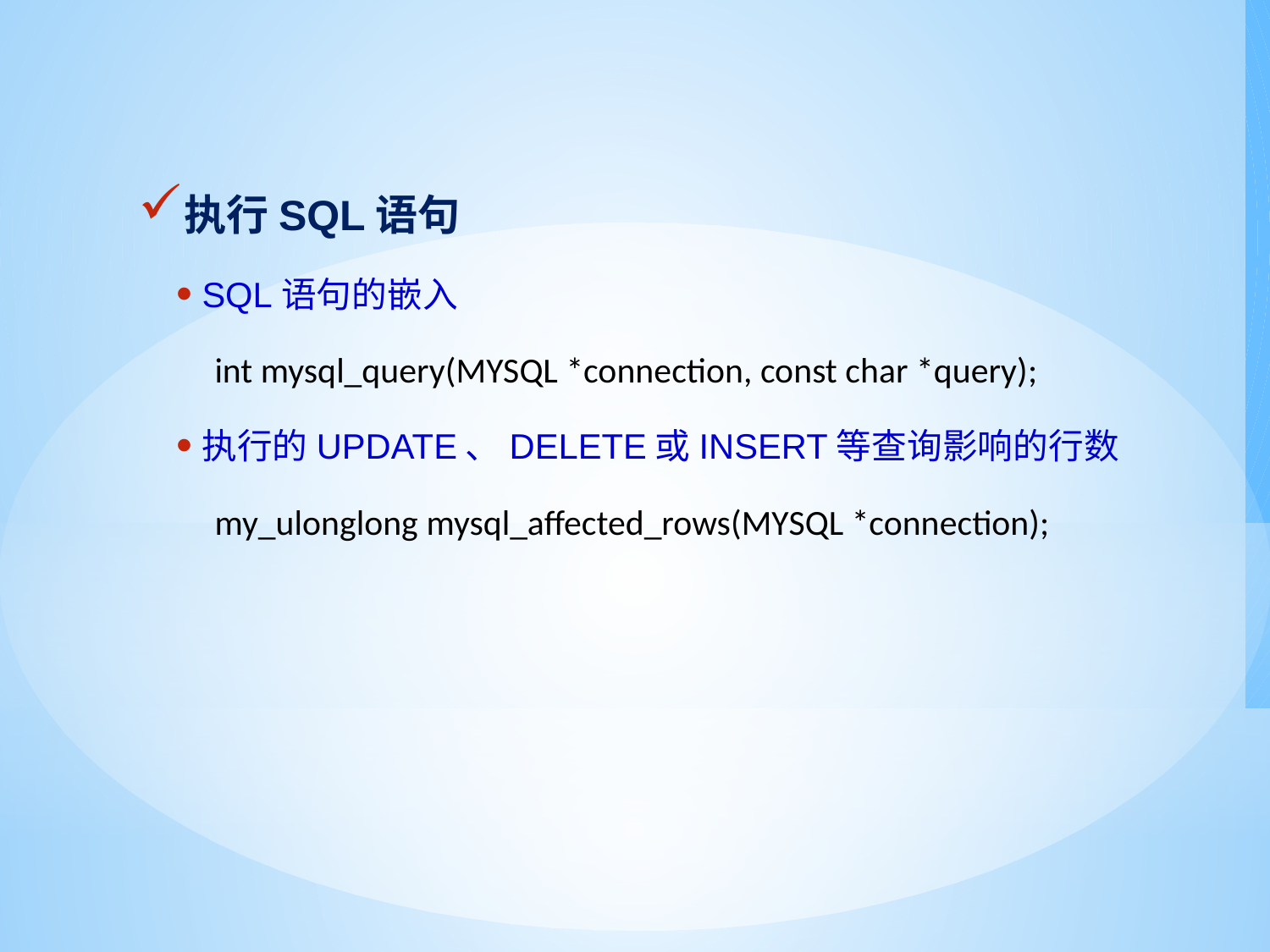

#
执行SQL语句
SQL语句的嵌入
int mysql_query(MYSQL *connection, const char *query);
执行的UPDATE、DELETE或INSERT等查询影响的行数
my_ulonglong mysql_affected_rows(MYSQL *connection);